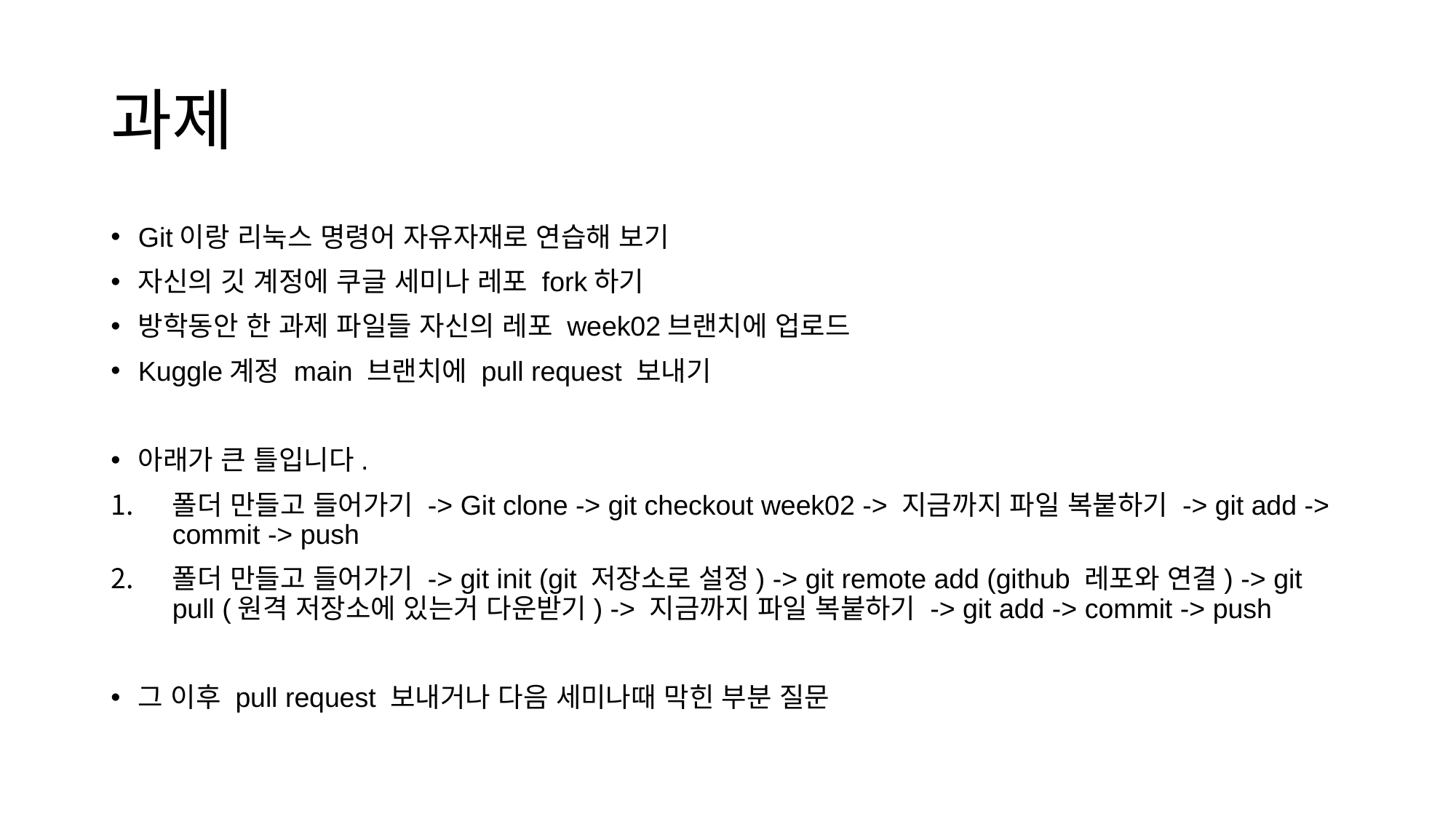

# 과제
Git이랑 리눅스 명령어 자유자재로 연습해 보기
자신의 깃 계정에 쿠글 세미나 레포 fork하기
방학동안 한 과제 파일들 자신의 레포 week02브랜치에 업로드
Kuggle계정 main 브랜치에 pull request 보내기

아래가 큰 틀입니다.
폴더 만들고 들어가기 -> Git clone -> git checkout week02 -> 지금까지 파일 복붙하기 -> git add -> commit -> push
폴더 만들고 들어가기 -> git init (git 저장소로 설정) -> git remote add (github 레포와 연결) -> git pull (원격 저장소에 있는거 다운받기) -> 지금까지 파일 복붙하기 -> git add -> commit -> push

그 이후 pull request 보내거나 다음 세미나때 막힌 부분 질문